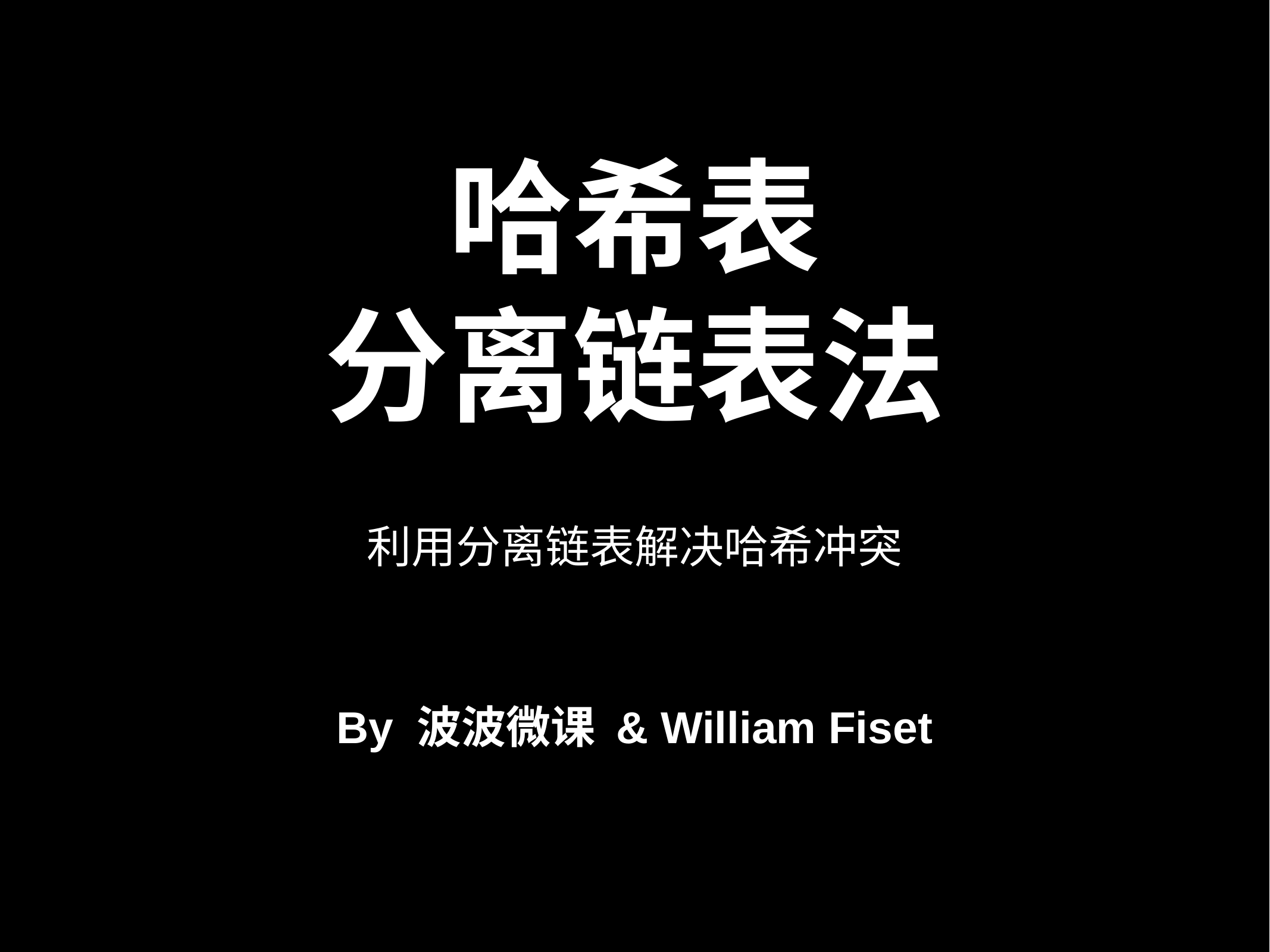

# 哈希表 分离链表法
利用分离链表解决哈希冲突
By 波波微课 & William Fiset